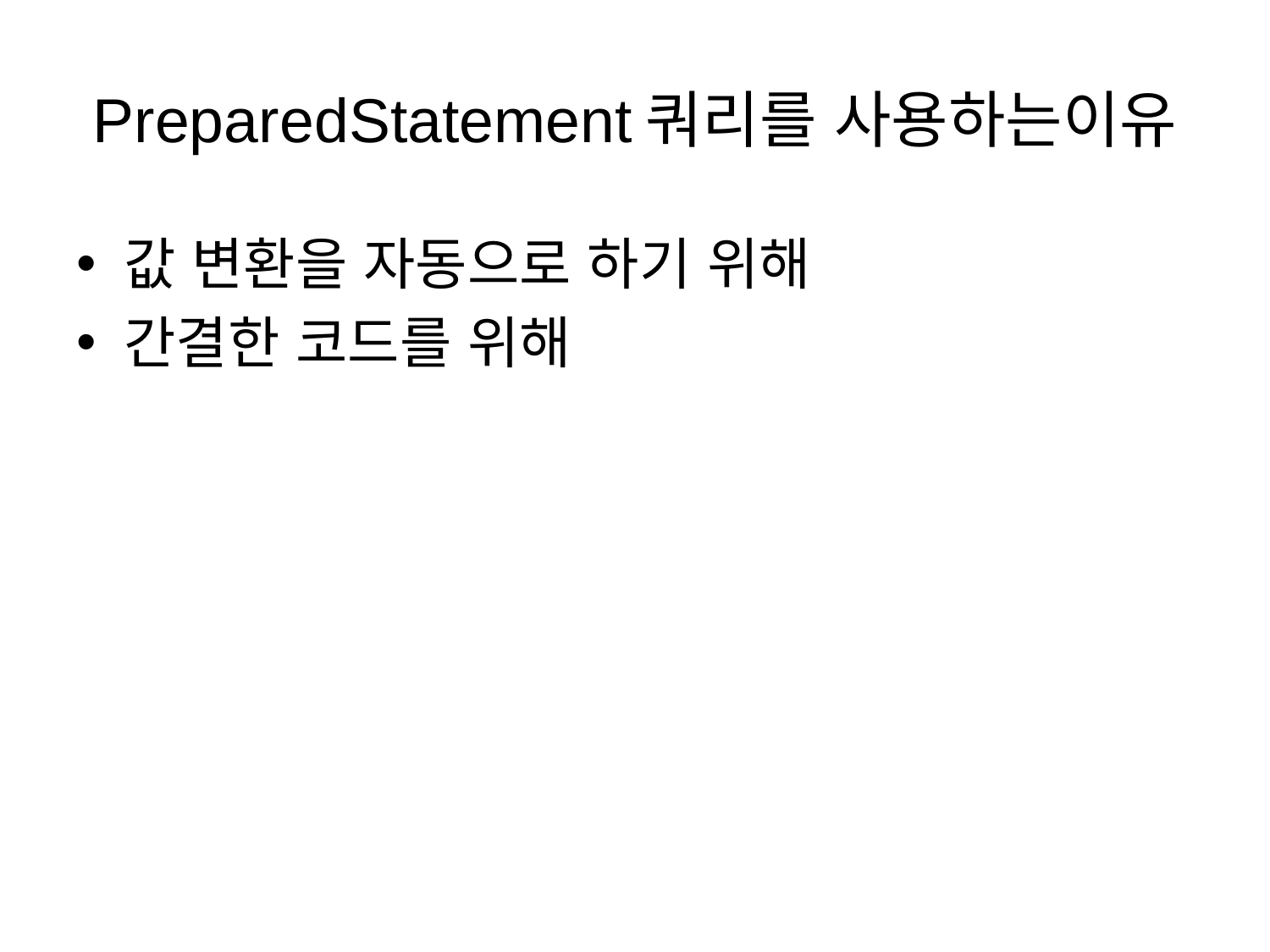

# PreparedStatement쿼리를 사용하는이유
값 변환을 자동으로 하기 위해
간결한 코드를 위해